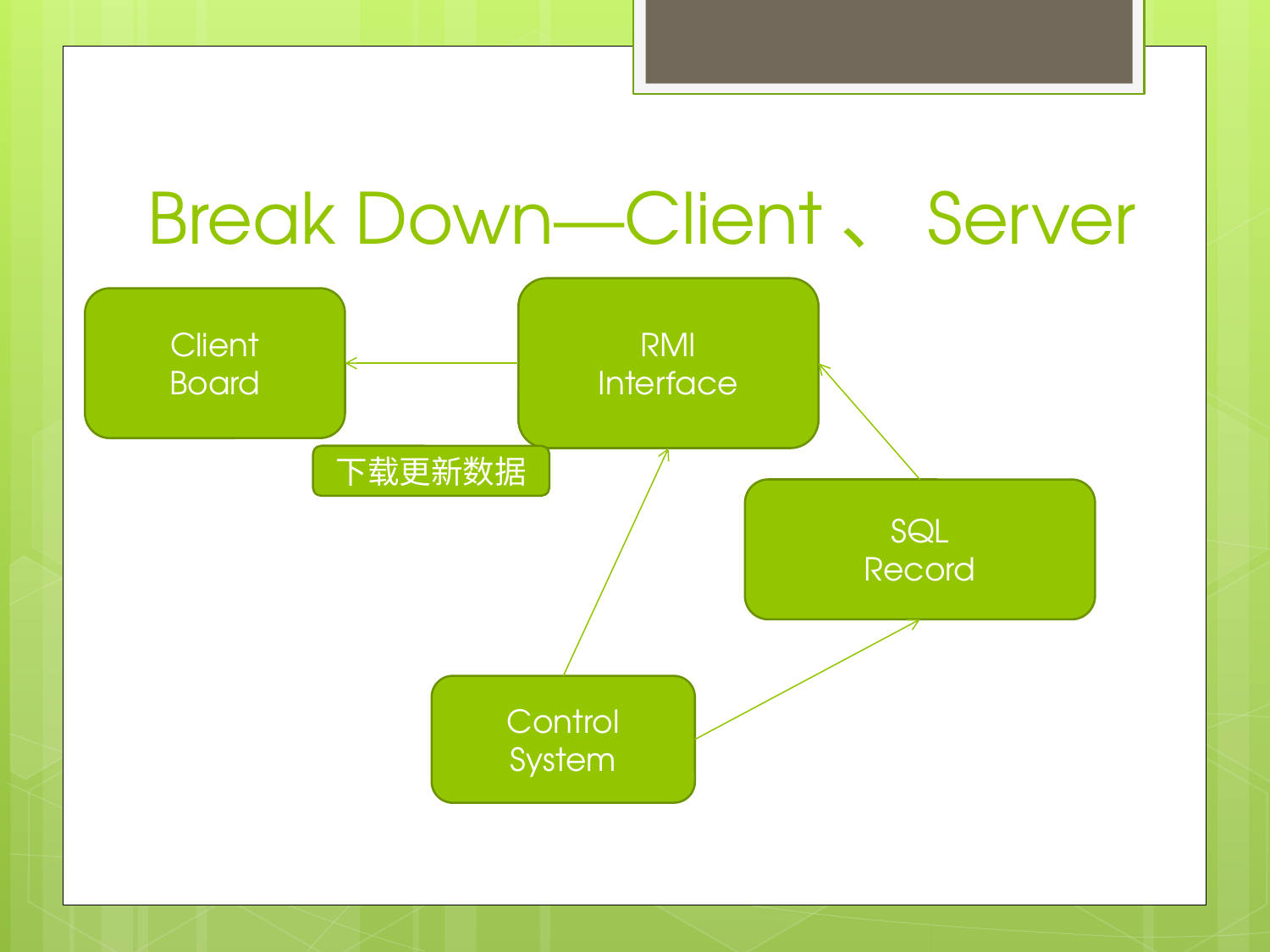

# Break Down—Client、Server
RMI
Interface
Client
Board

下载更新数据
SQL
Record
Control
System